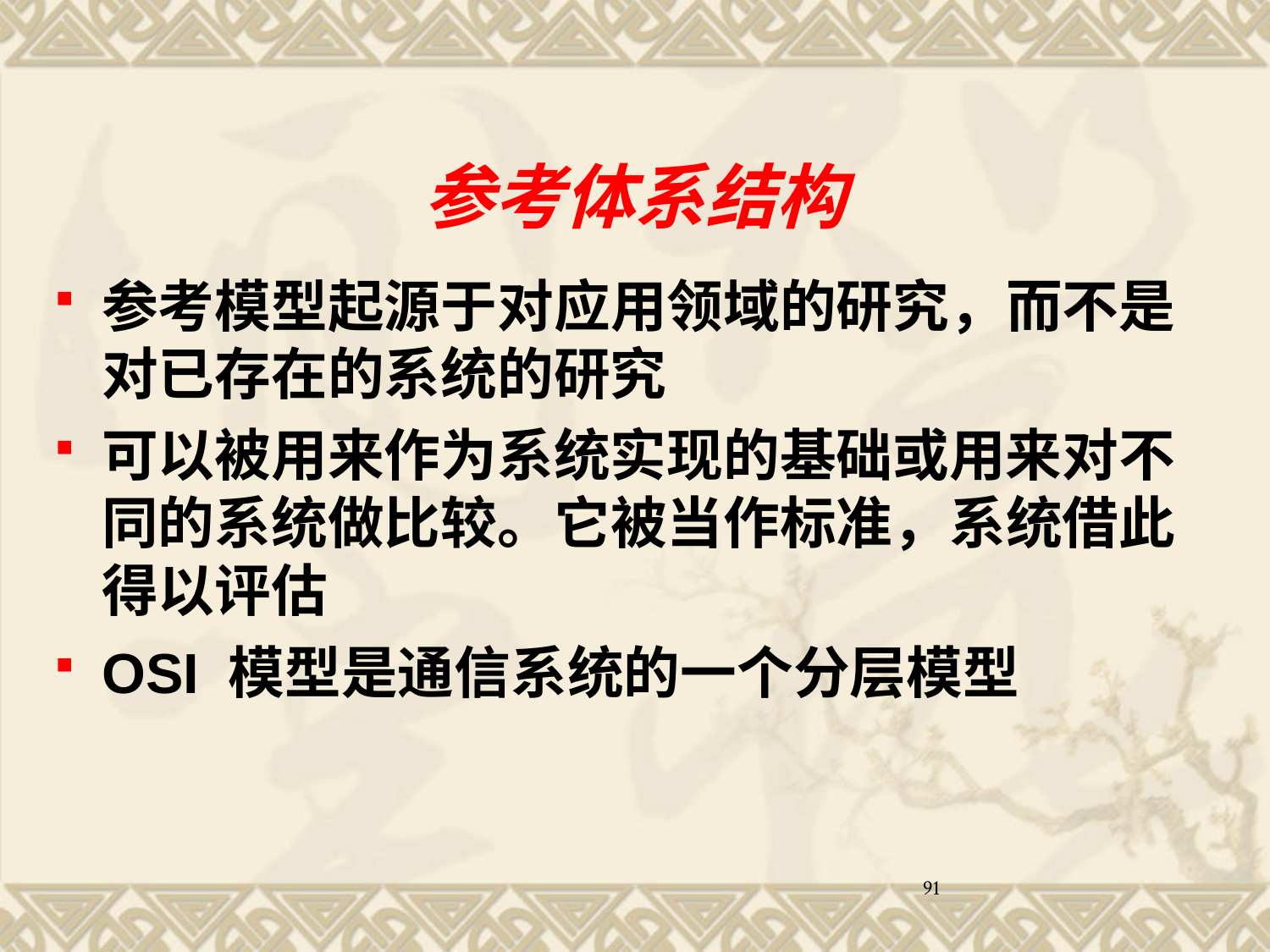

参考体系结构
参考模型起源于对应用领域的研究，而不是对已存在的系统的研究
可以被用来作为系统实现的基础或用来对不同的系统做比较。它被当作标准，系统借此得以评估
OSI 模型是通信系统的一个分层模型

91